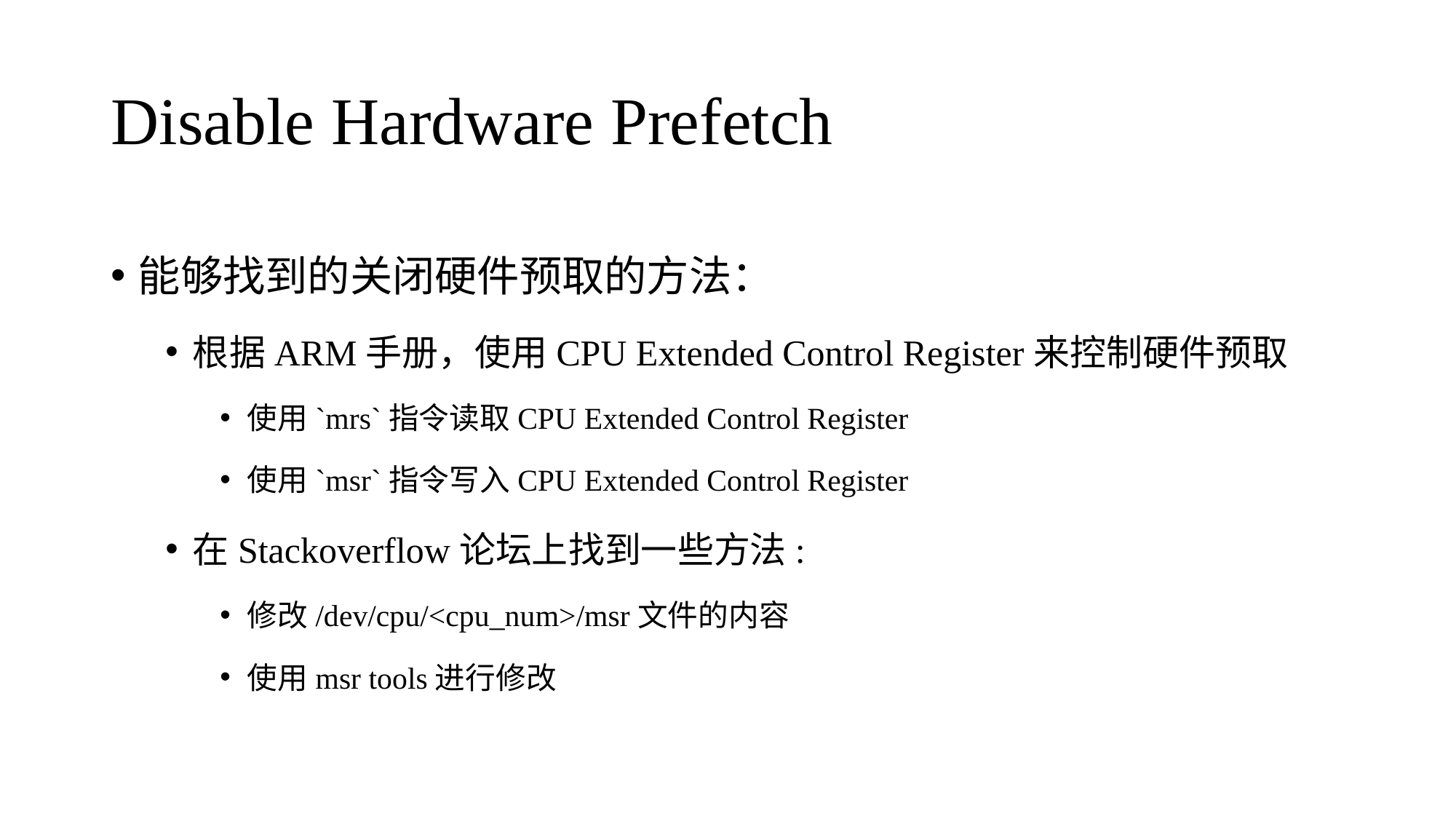

# Disable Hardware Prefetch
能够找到的关闭硬件预取的方法：
根据ARM手册，使用CPU Extended Control Register来控制硬件预取
使用`mrs`指令读取CPU Extended Control Register
使用`msr`指令写入CPU Extended Control Register
在Stackoverflow论坛上找到一些方法:
修改/dev/cpu/<cpu_num>/msr文件的内容
使用msr tools进行修改